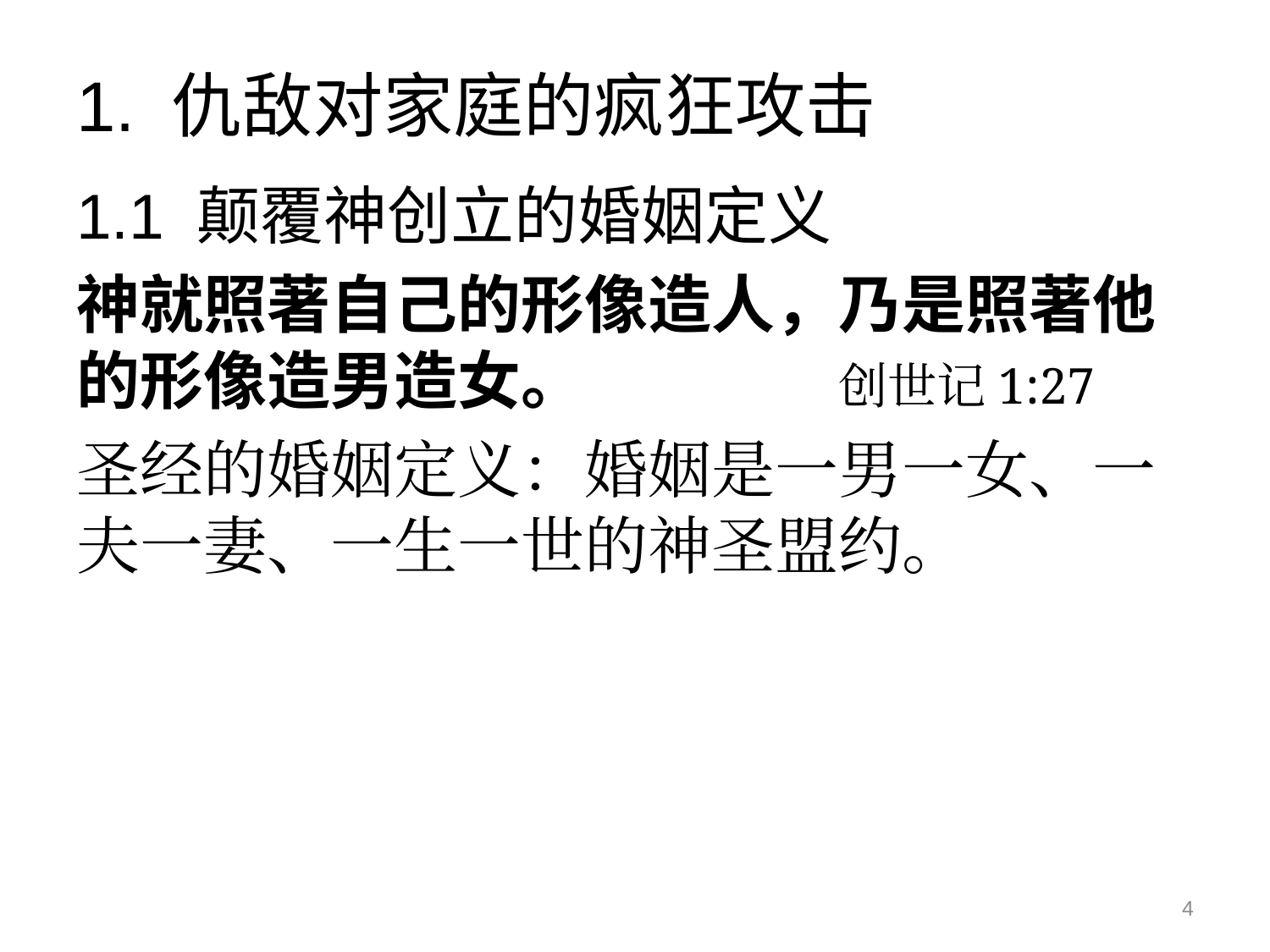

# 1. 仇敌对家庭的疯狂攻击
1.1 颠覆神创立的婚姻定义
神就照著自己的形像造人，乃是照著他的形像造男造女。		创世记1:27
圣经的婚姻定义：婚姻是一男一女、一夫一妻、一生一世的神圣盟约。
4